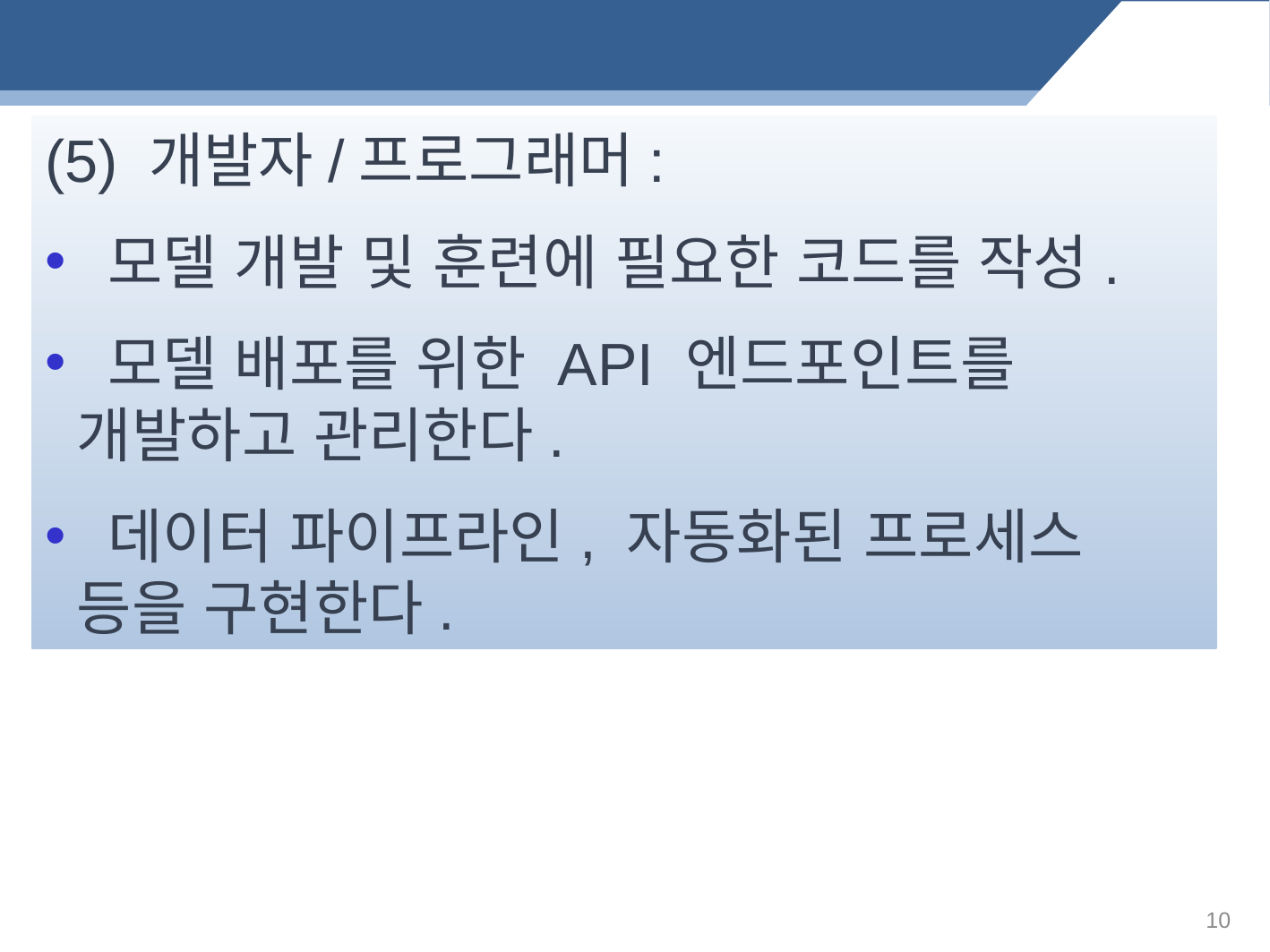

(5) 개발자/프로그래머:
 모델 개발 및 훈련에 필요한 코드를 작성.
 모델 배포를 위한 API 엔드포인트를 개발하고 관리한다.
 데이터 파이프라인, 자동화된 프로세스 등을 구현한다.